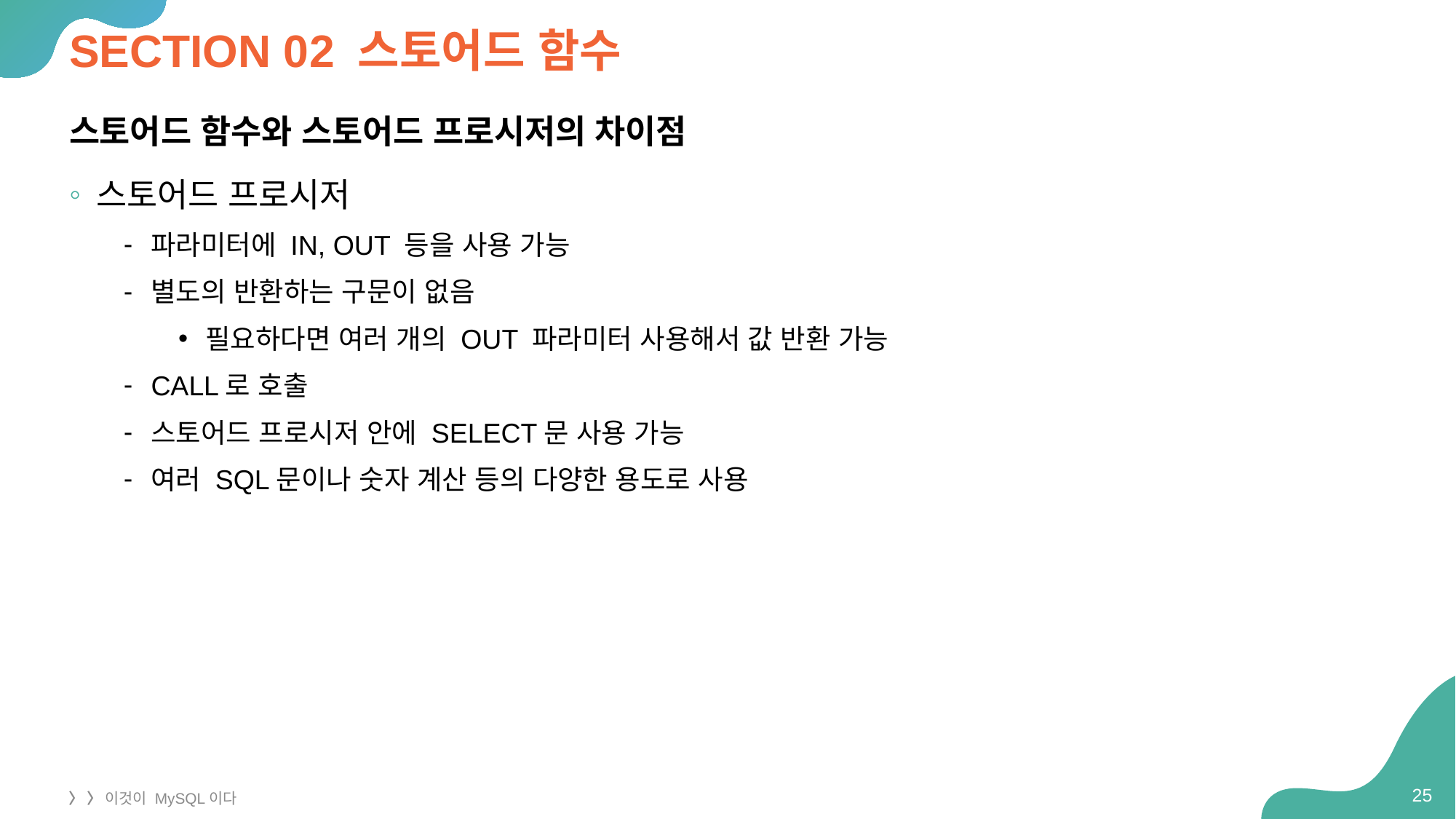

# SECTION 02 스토어드 함수
스토어드 함수와 스토어드 프로시저의 차이점
스토어드 프로시저
파라미터에 IN, OUT 등을 사용 가능
별도의 반환하는 구문이 없음
필요하다면 여러 개의 OUT 파라미터 사용해서 값 반환 가능
CALL로 호출
스토어드 프로시저 안에 SELECT문 사용 가능
여러 SQL문이나 숫자 계산 등의 다양한 용도로 사용

25
〉 〉 이것이 MySQL이다